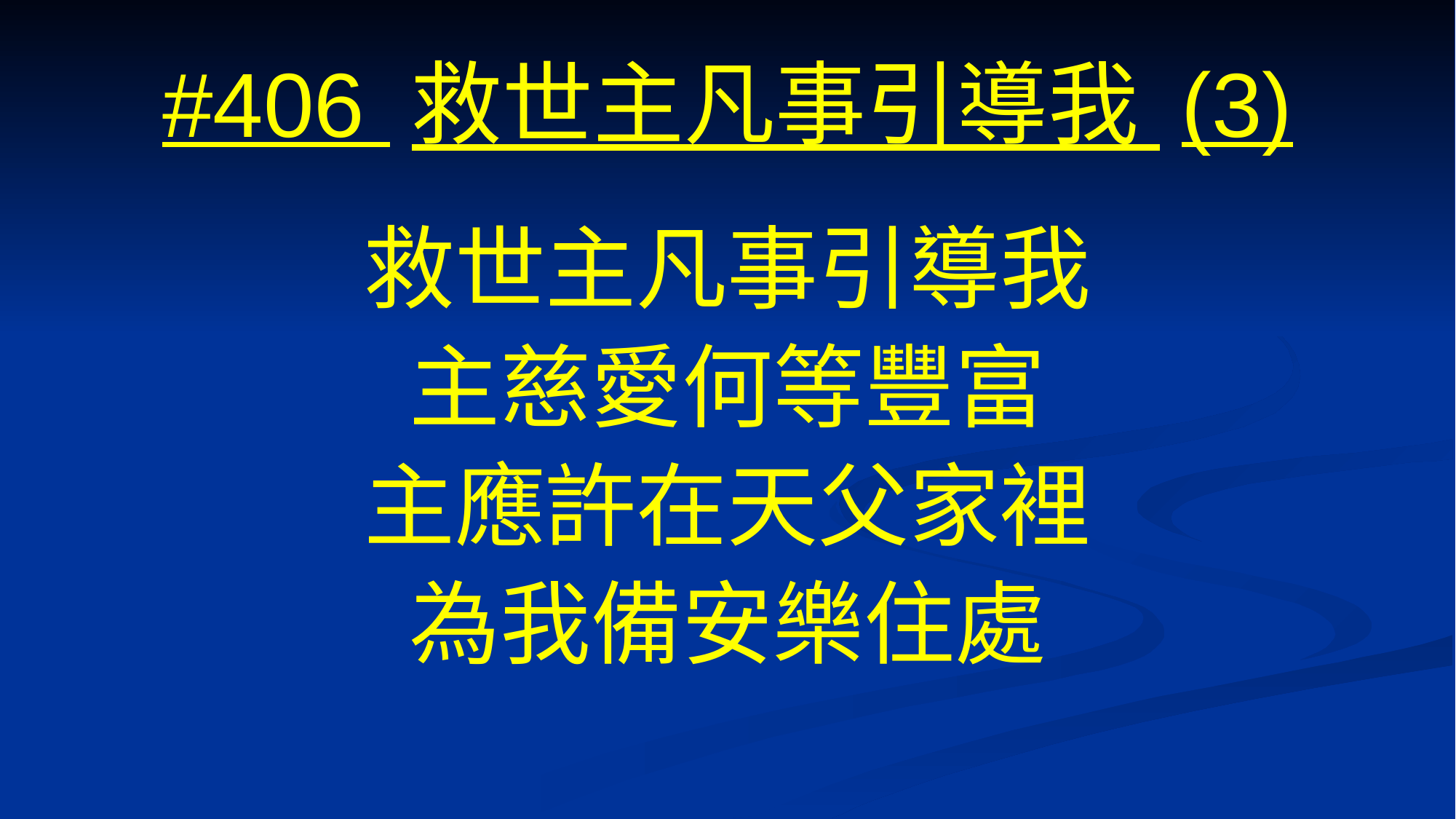

# #406 救世主凡事引導我 (3)
救世主凡事引導我
主慈愛何等豐富
主應許在天父家裡
為我備安樂住處